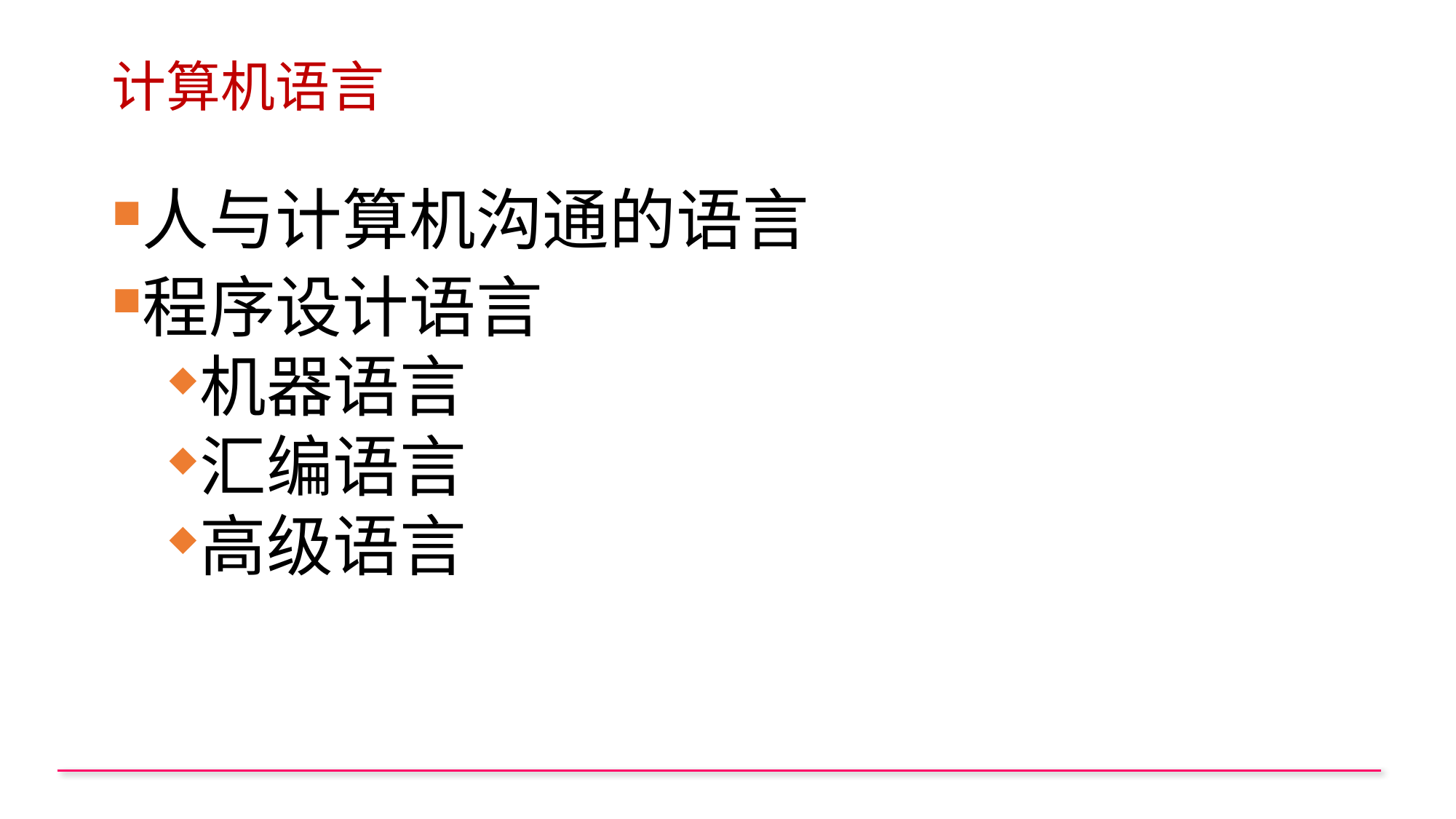

# 计算机语言
人与计算机沟通的语言
程序设计语言
机器语言
汇编语言
高级语言